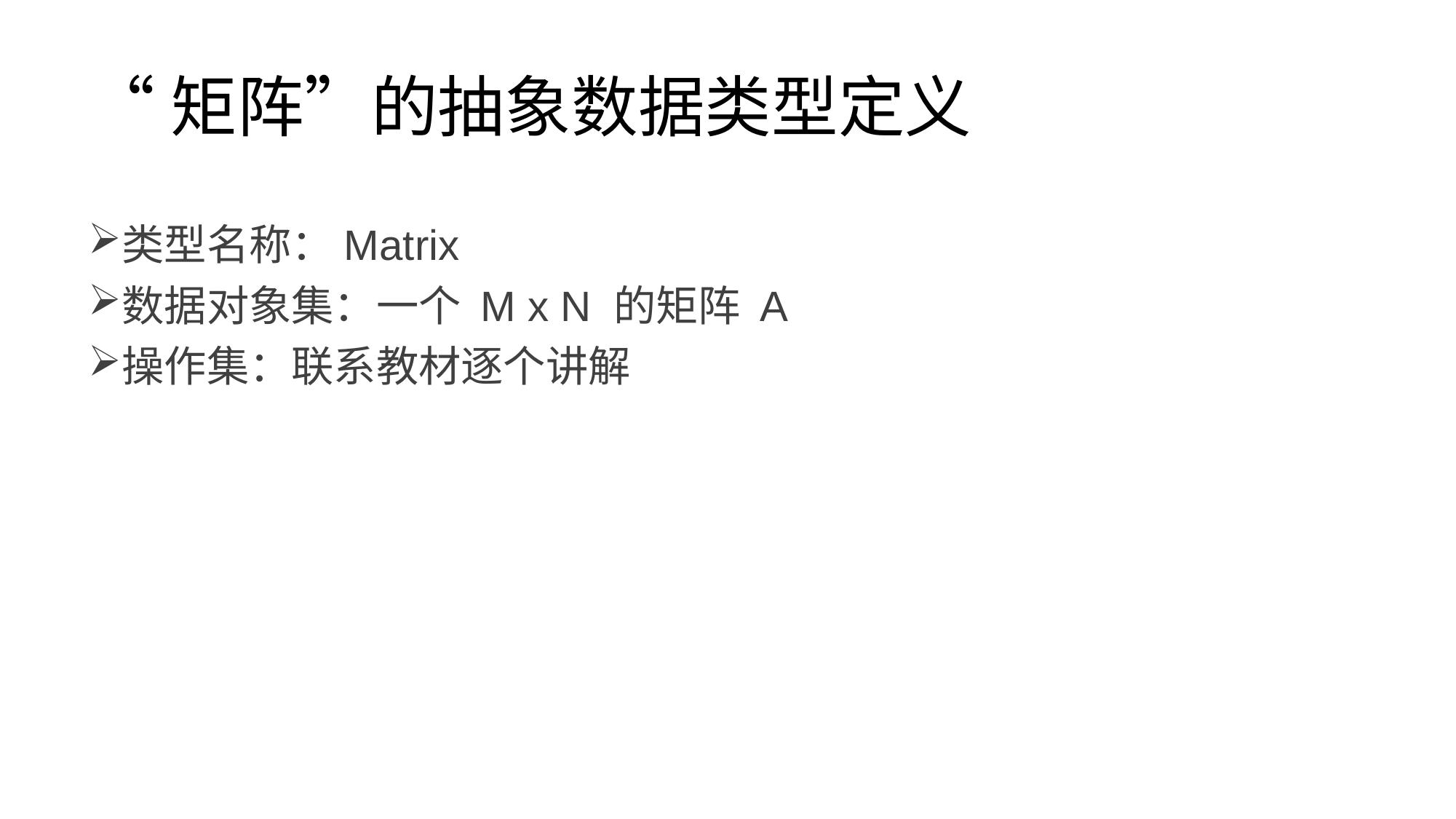

# “矩阵”的抽象数据类型定义
类型名称：Matrix
数据对象集：一个 M x N 的矩阵 A
操作集：联系教材逐个讲解